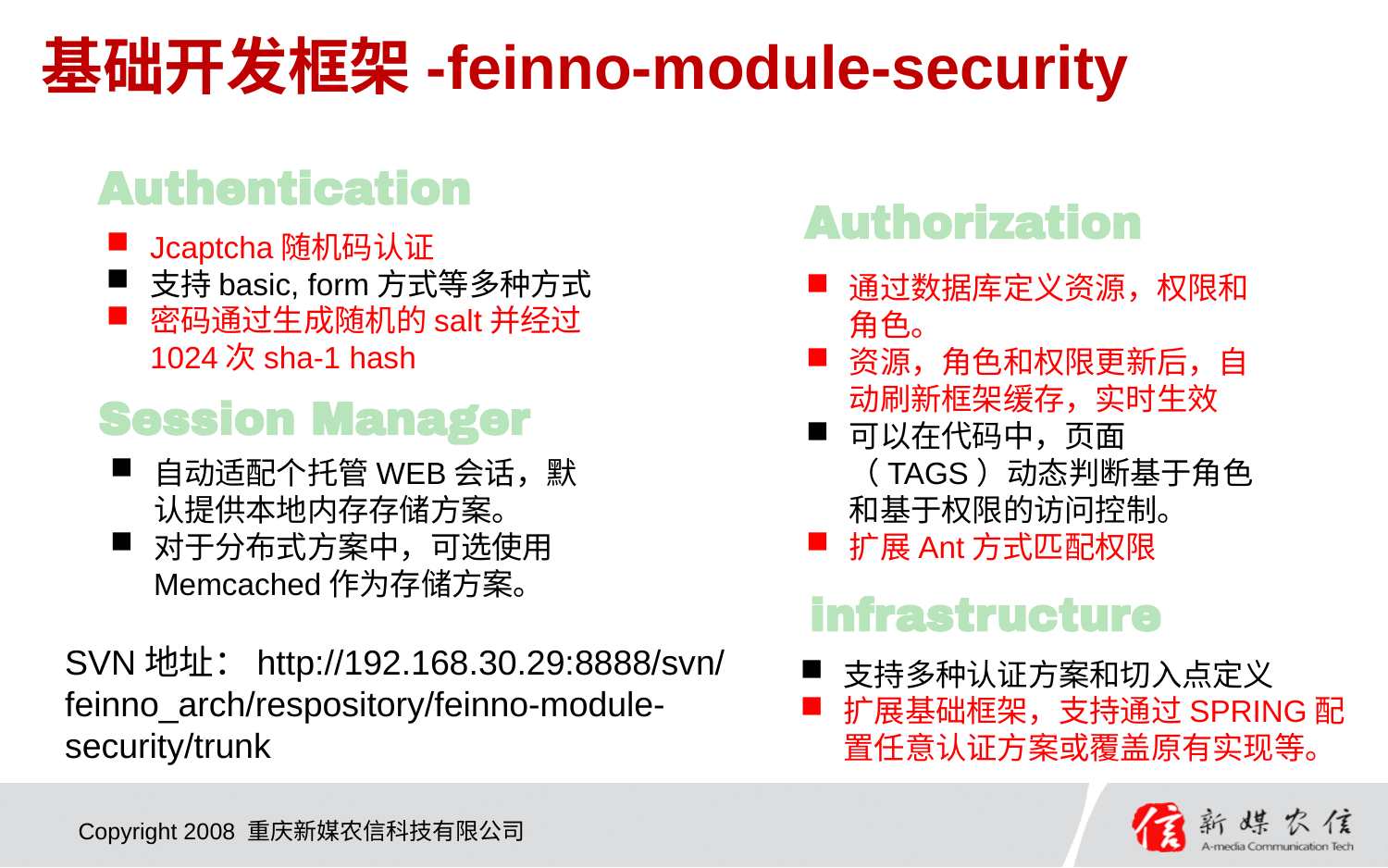

# 基础开发框架-feinno-module-security
Authentication
Authorization
Jcaptcha随机码认证
支持basic, form方式等多种方式
密码通过生成随机的salt并经过1024次sha-1 hash
通过数据库定义资源，权限和角色。
资源，角色和权限更新后，自动刷新框架缓存，实时生效
可以在代码中，页面（TAGS）动态判断基于角色和基于权限的访问控制。
扩展Ant方式匹配权限
Session Manager
自动适配个托管WEB会话，默认提供本地内存存储方案。
对于分布式方案中，可选使用Memcached作为存储方案。
infrastructure
SVN地址：http://192.168.30.29:8888/svn/feinno_arch/respository/feinno-module-security/trunk
支持多种认证方案和切入点定义
扩展基础框架，支持通过SPRING配置任意认证方案或覆盖原有实现等。